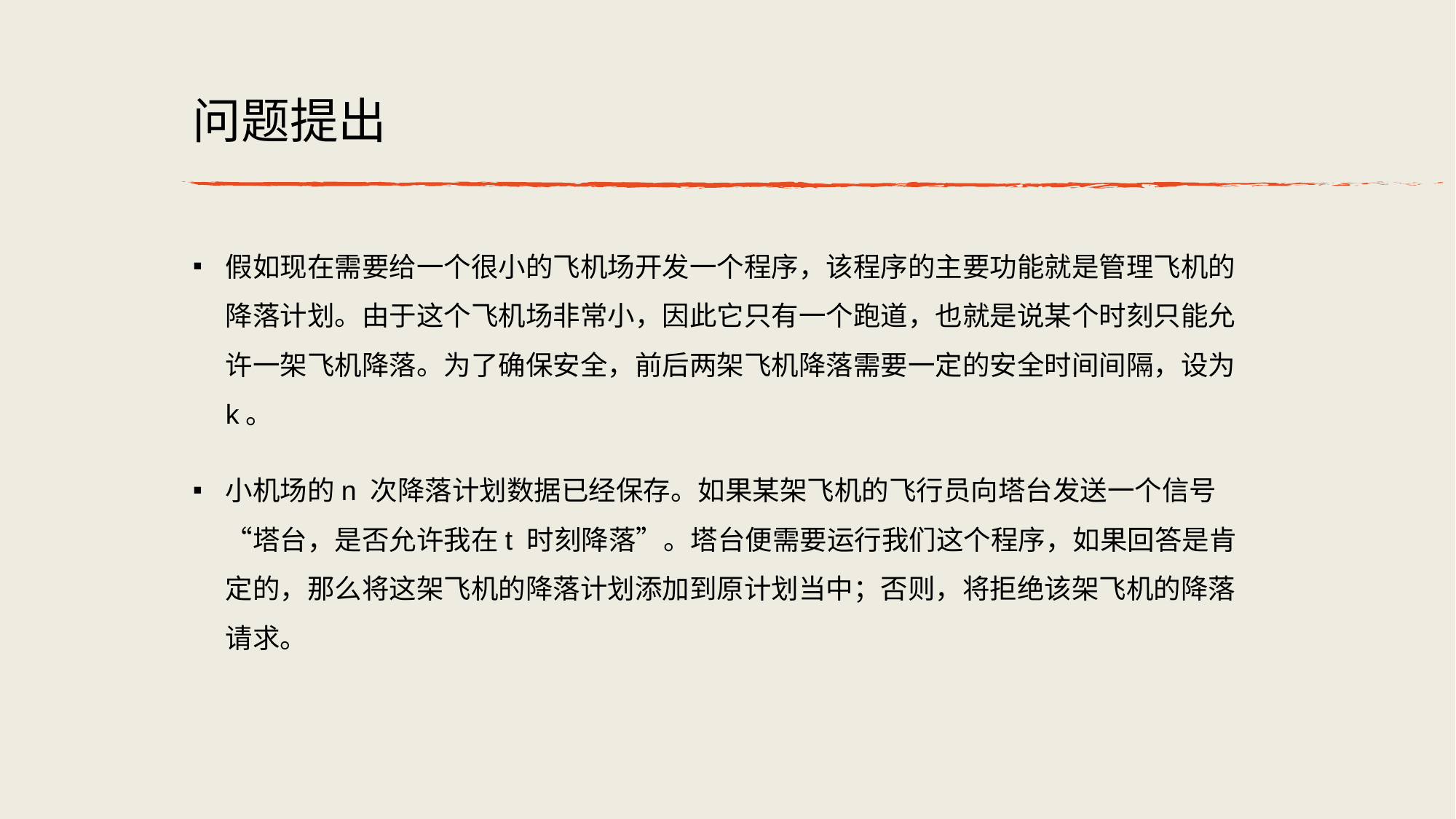

# 问题提出
假如现在需要给⼀个很⼩的飞机场开发⼀个程序，该程序的主要功能就是管理飞机的降落计划。由于这个飞机场⾮常⼩，因此它只有⼀个跑道，也就是说某个时刻只能允许⼀架飞机降落。为了确保安全，前后两架飞机降落需要⼀定的安全时间间隔，设为k。
⼩机场的n 次降落计划数据已经保存。如果某架飞机的飞⾏员向塔台发送⼀个信号“塔台，是否允许我在t 时刻降落”。塔台便需要运⾏我们这个程序，如果回答是肯定的，那么将这架飞机的降落计划添加到原计划当中；否则，将拒绝该架飞机的降落请求。